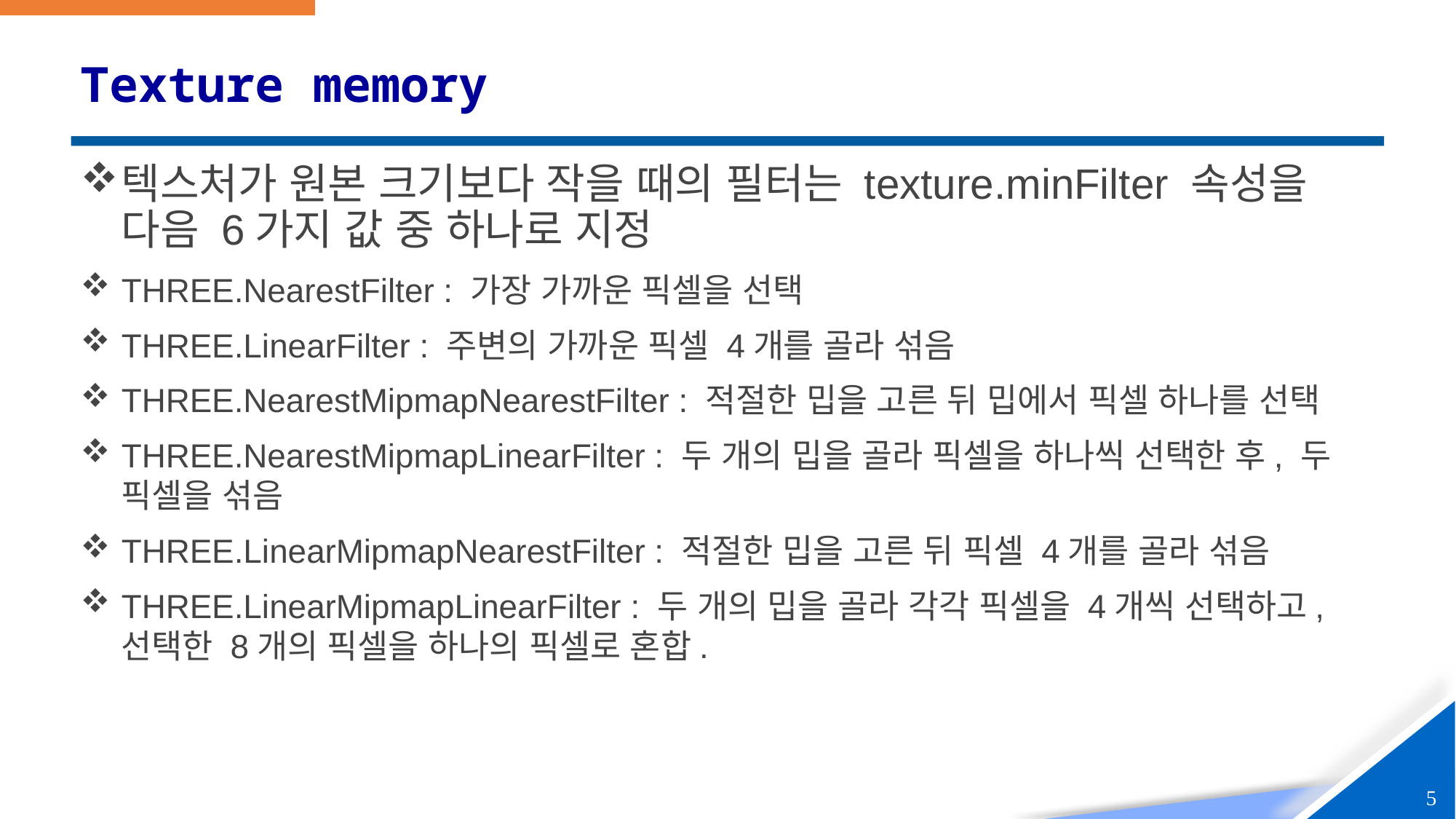

# Texture memory
텍스처가 원본 크기보다 작을 때의 필터는 texture.minFilter 속성을 다음 6가지 값 중 하나로 지정
THREE.NearestFilter : 가장 가까운 픽셀을 선택
THREE.LinearFilter : 주변의 가까운 픽셀 4개를 골라 섞음
THREE.NearestMipmapNearestFilter : 적절한 밉을 고른 뒤 밉에서 픽셀 하나를 선택
THREE.NearestMipmapLinearFilter : 두 개의 밉을 골라 픽셀을 하나씩 선택한 후, 두 픽셀을 섞음
THREE.LinearMipmapNearestFilter : 적절한 밉을 고른 뒤 픽셀 4개를 골라 섞음
THREE.LinearMipmapLinearFilter : 두 개의 밉을 골라 각각 픽셀을 4개씩 선택하고, 선택한 8개의 픽셀을 하나의 픽셀로 혼합.

5